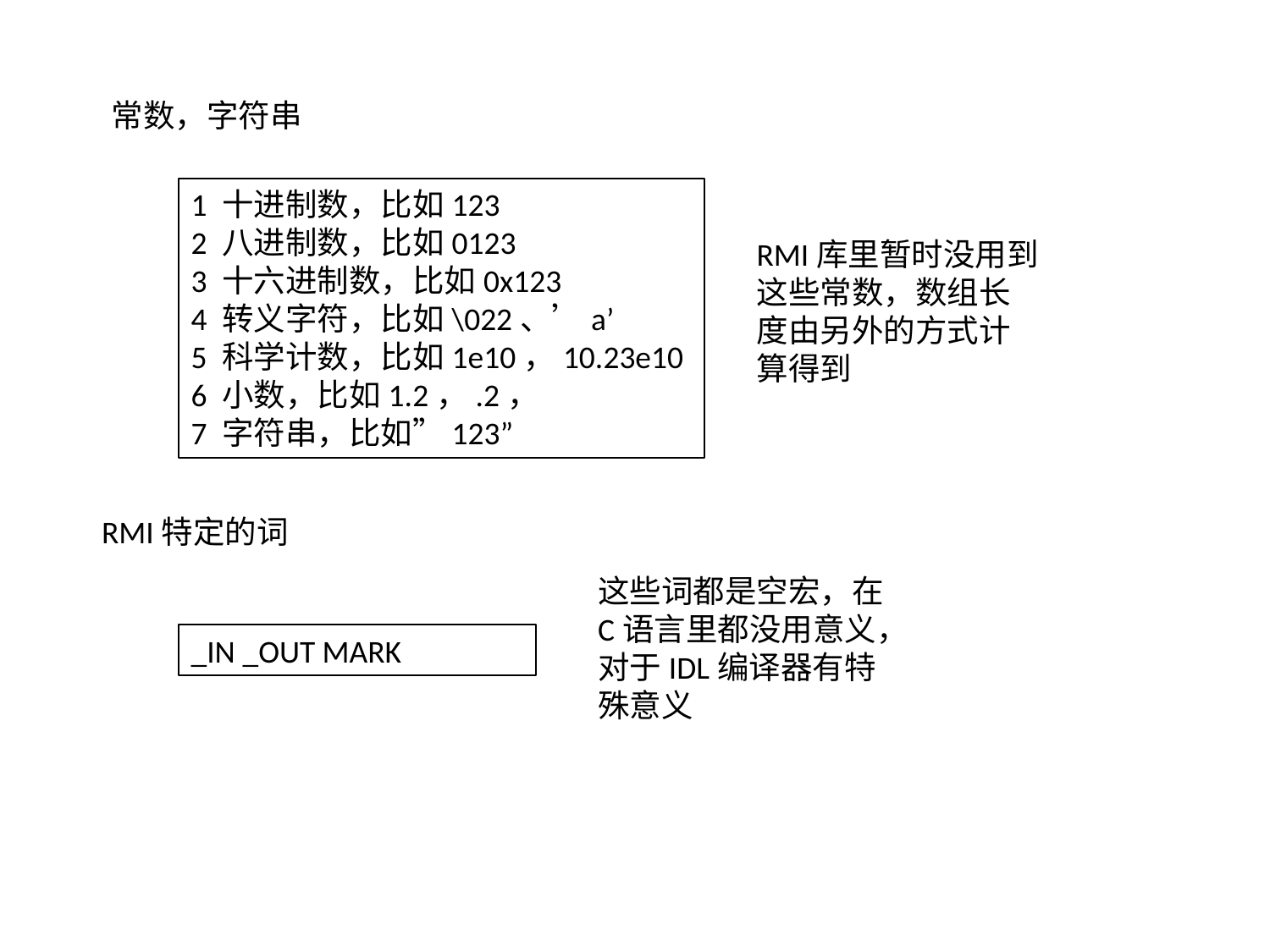

常数，字符串
1 十进制数，比如123
2 八进制数，比如0123
3 十六进制数，比如0x123
4 转义字符，比如\022、’a’
5 科学计数，比如1e10，10.23e10
6 小数，比如1.2，.2，
7 字符串，比如”123”
RMI库里暂时没用到这些常数，数组长度由另外的方式计算得到
RMI特定的词
这些词都是空宏，在C语言里都没用意义，对于IDL编译器有特殊意义
_IN _OUT MARK